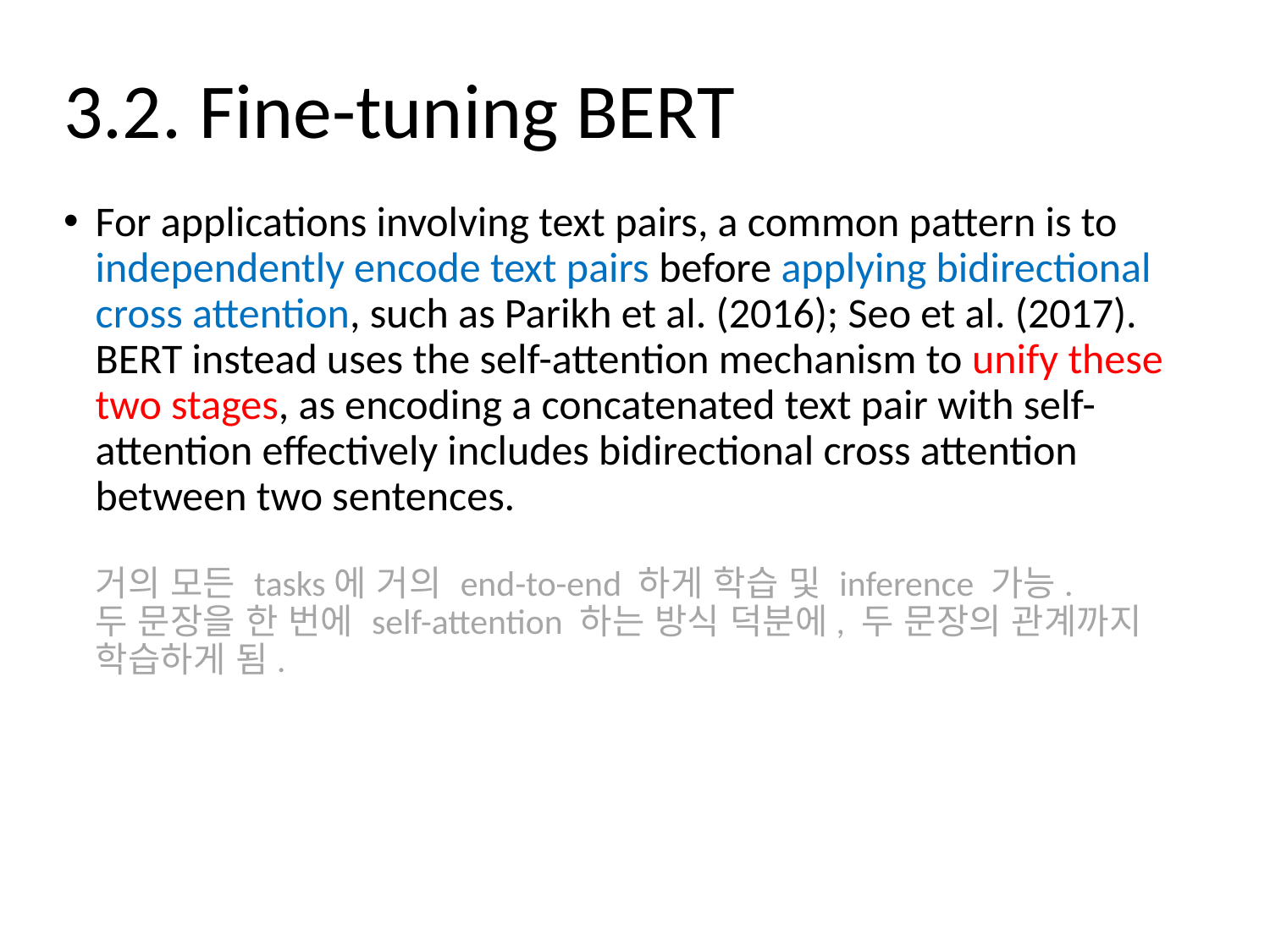

# 3.2. Fine-tuning BERT
For applications involving text pairs, a common pattern is to independently encode text pairs before applying bidirectional cross attention, such as Parikh et al. (2016); Seo et al. (2017). BERT instead uses the self-attention mechanism to unify these two stages, as encoding a concatenated text pair with self-attention effectively includes bidirectional cross attention between two sentences.
거의 모든 tasks에 거의 end-to-end 하게 학습 및 inference 가능.
두 문장을 한 번에 self-attention 하는 방식 덕분에, 두 문장의 관계까지 학습하게 됨.